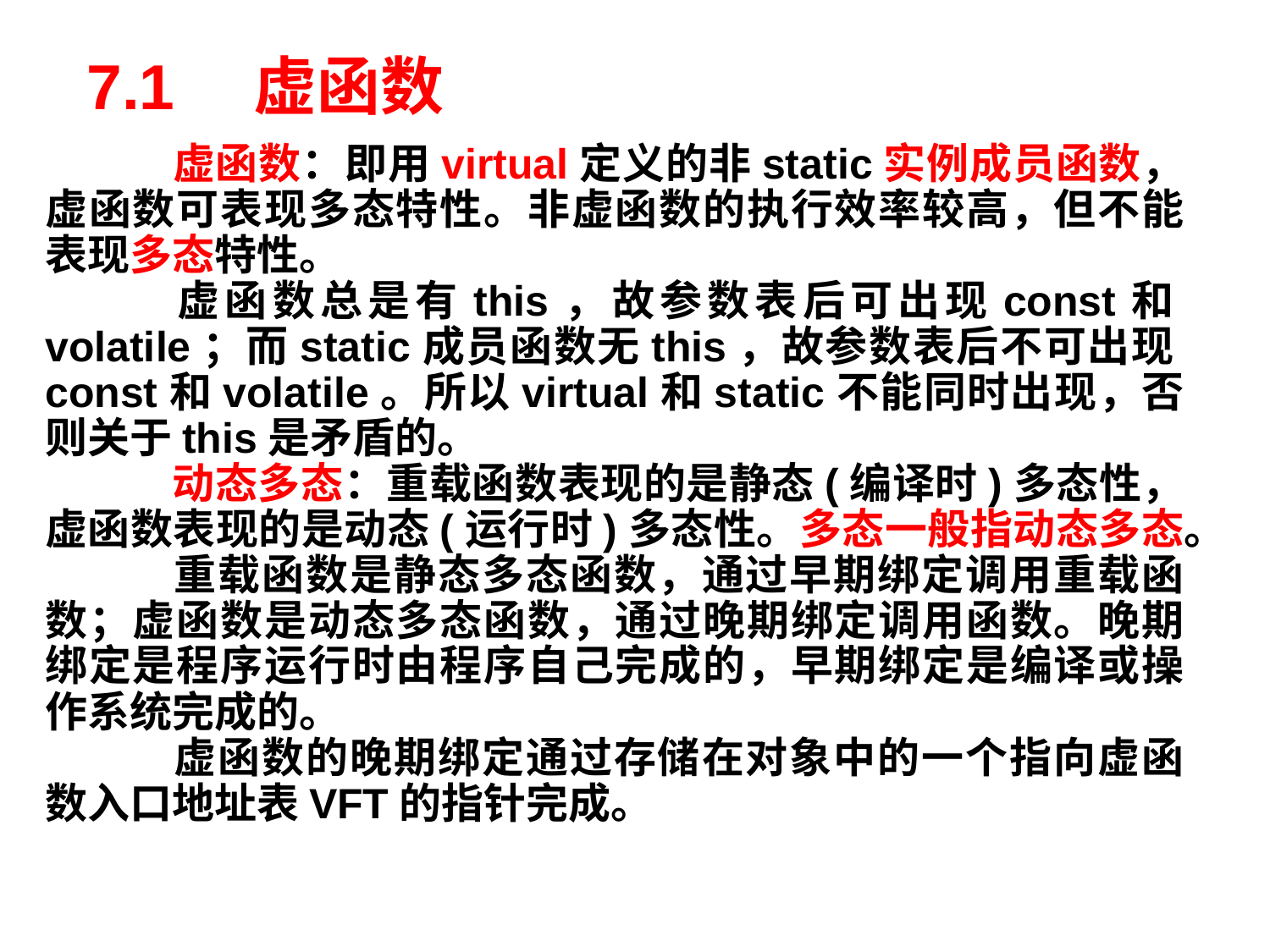

# 7.1　虚函数
	虚函数：即用virtual定义的非static实例成员函数，虚函数可表现多态特性。非虚函数的执行效率较高，但不能表现多态特性。
	虚函数总是有this，故参数表后可出现const和volatile；而static成员函数无this，故参数表后不可出现const和volatile。所以virtual和static不能同时出现，否则关于this是矛盾的。
	动态多态：重载函数表现的是静态(编译时)多态性，虚函数表现的是动态(运行时)多态性。多态一般指动态多态。
	重载函数是静态多态函数，通过早期绑定调用重载函数；虚函数是动态多态函数，通过晚期绑定调用函数。晚期绑定是程序运行时由程序自己完成的，早期绑定是编译或操作系统完成的。
	虚函数的晚期绑定通过存储在对象中的一个指向虚函数入口地址表VFT的指针完成。